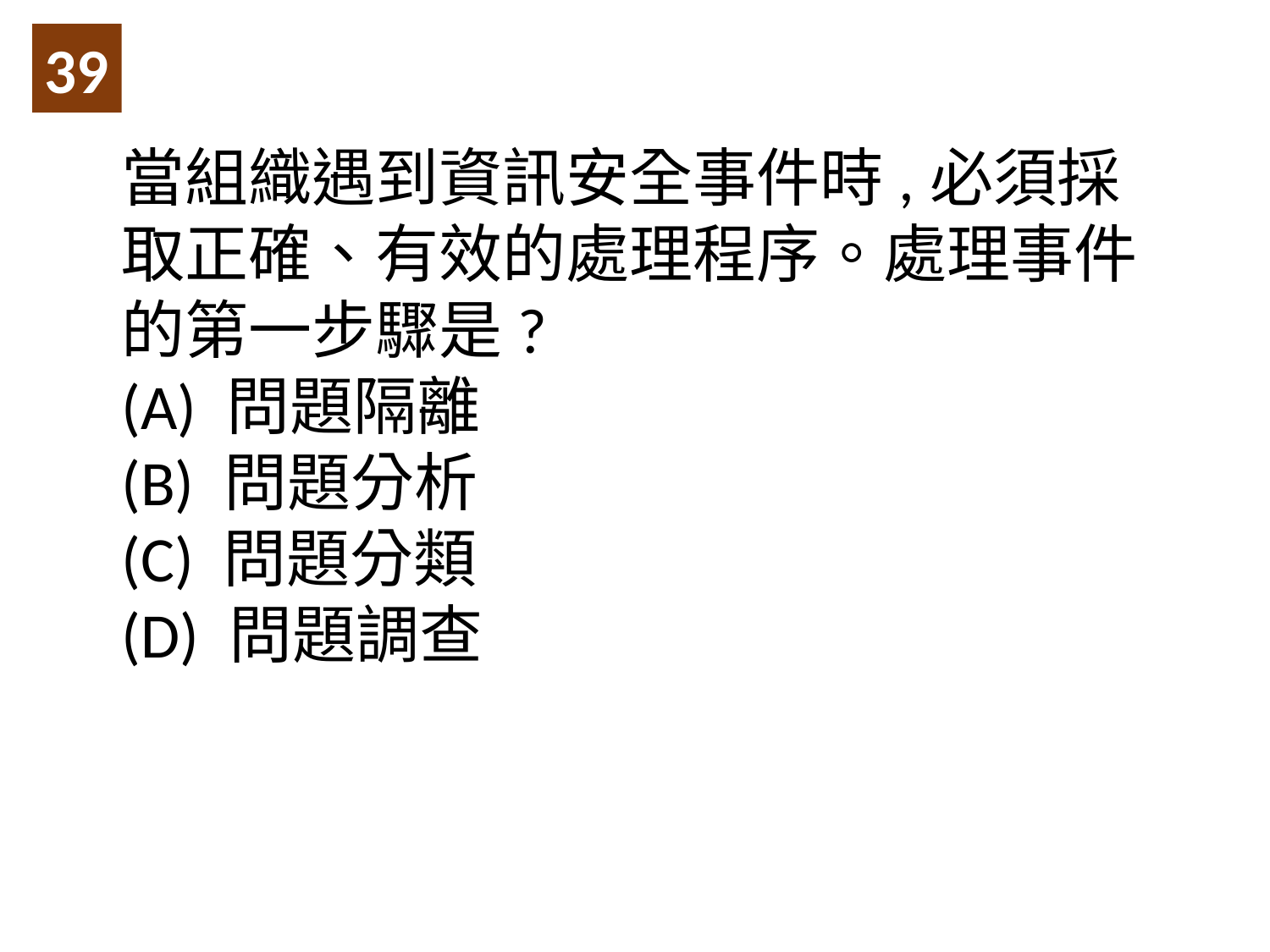

39
當組織遇到資訊安全事件時,必須採取正確、有效的處理程序。處理事件的第一步驟是?
(A) 問題隔離
(B) 問題分析
(C) 問題分類
(D) 問題調查